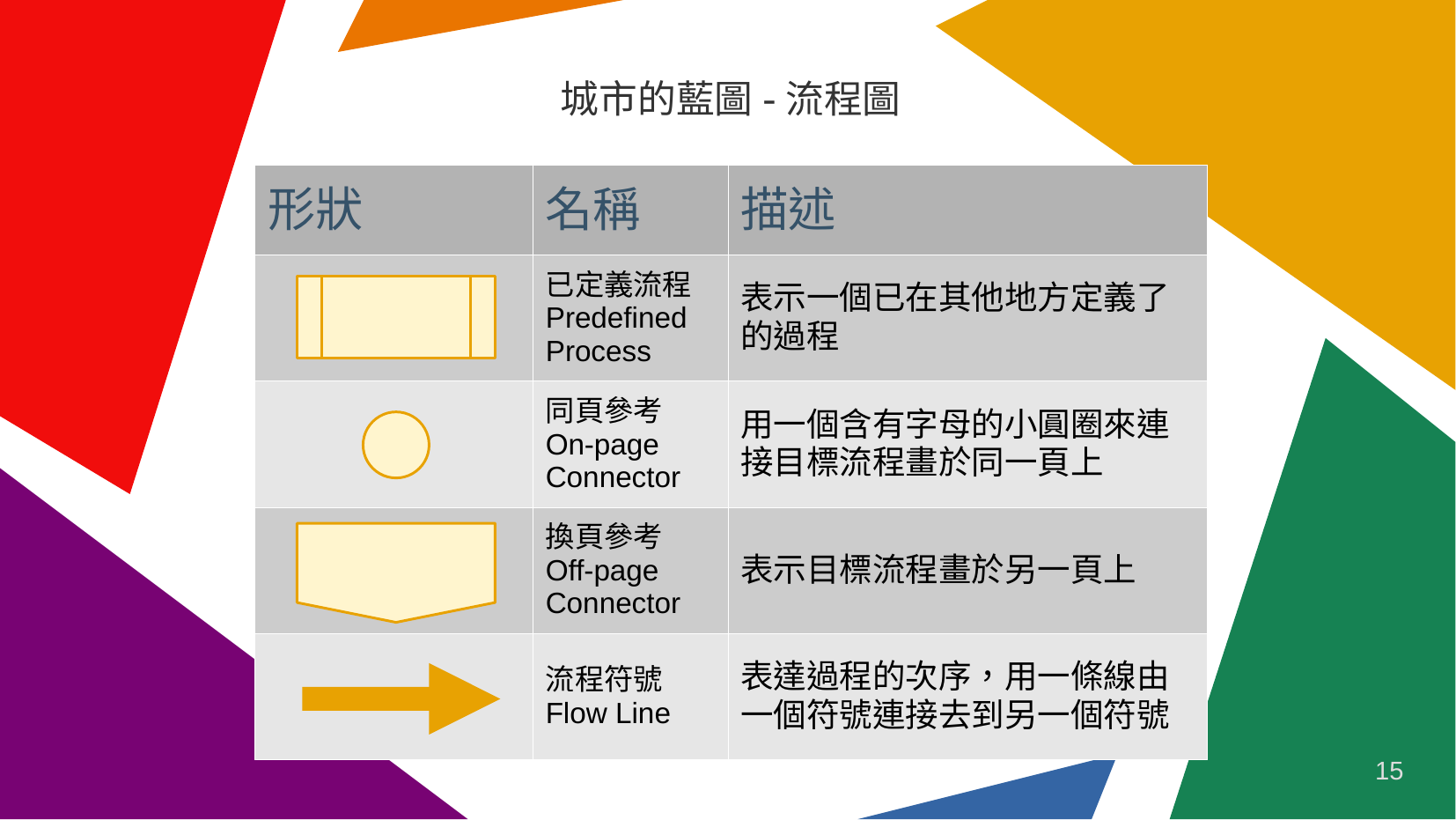

# 城市的藍圖-流程圖
| 形狀 | 名稱 | 描述 |
| --- | --- | --- |
|  | 已定義流程 Predefined Process | 表示一個已在其他地方定義了的過程 |
|  | 同頁參考 On-page Connector | 用一個含有字母的小圓圈來連接目標流程畫於同一頁上 |
|  | 換頁參考 Off-page Connector | 表示目標流程畫於另一頁上 |
|  | 流程符號 Flow Line | 表達過程的次序，用一條線由一個符號連接去到另一個符號 |

15